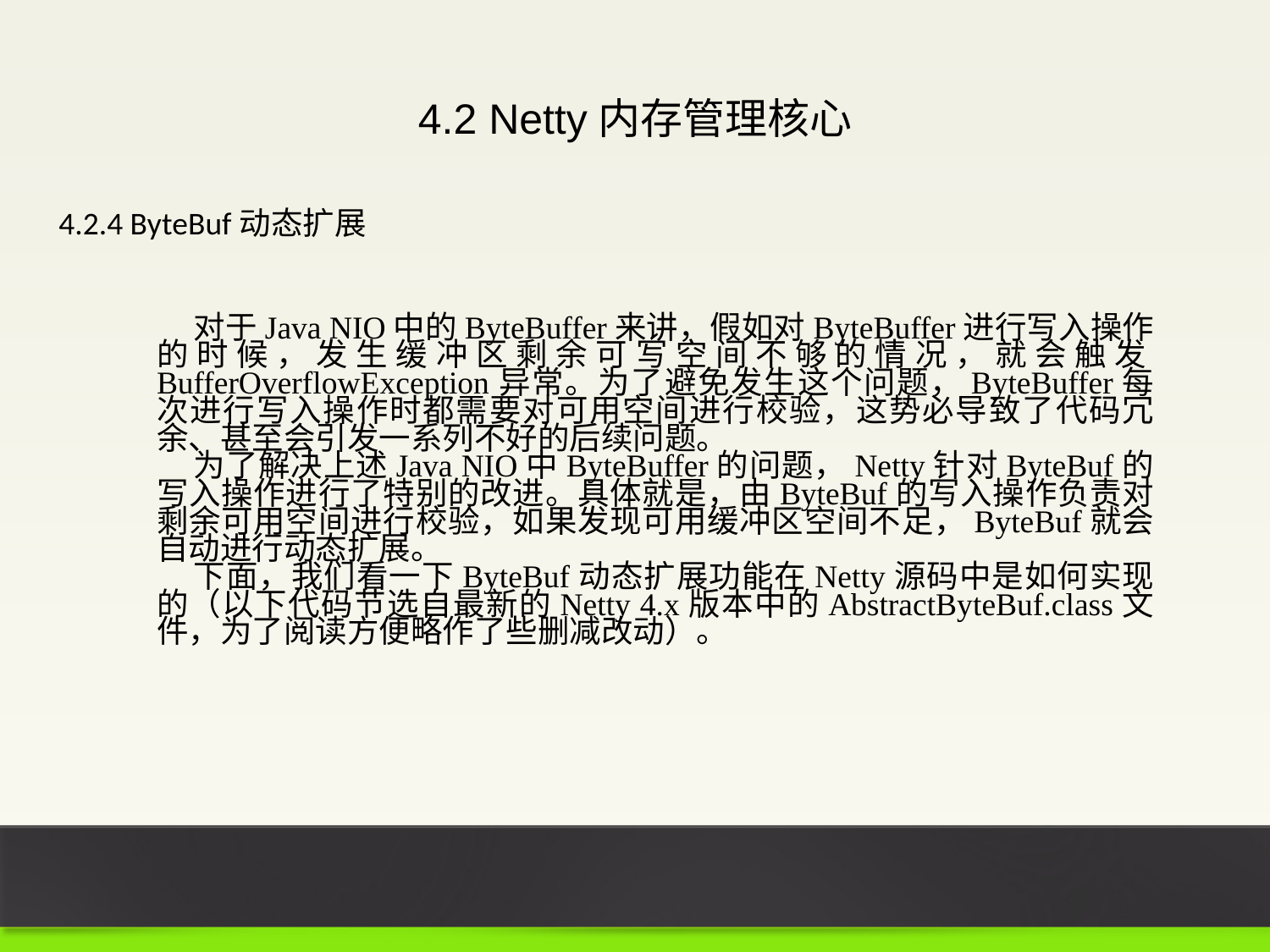

4.2 Netty内存管理核心
4.2.4 ByteBuf动态扩展
对于Java NIO中的ByteBuffer来讲，假如对ByteBuffer进行写入操作的时候，发生缓冲区剩余可写空间不够的情况，就会触发BufferOverflowException异常。为了避免发生这个问题，ByteBuffer每次进行写入操作时都需要对可用空间进行校验，这势必导致了代码冗余、甚至会引发一系列不好的后续问题。
为了解决上述Java NIO中ByteBuffer的问题，Netty针对ByteBuf的写入操作进行了特别的改进。具体就是，由ByteBuf的写入操作负责对剩余可用空间进行校验，如果发现可用缓冲区空间不足，ByteBuf就会自动进行动态扩展。
下面，我们看一下ByteBuf动态扩展功能在Netty源码中是如何实现的（以下代码节选自最新的Netty 4.x版本中的AbstractByteBuf.class文件，为了阅读方便略作了些删减改动）。